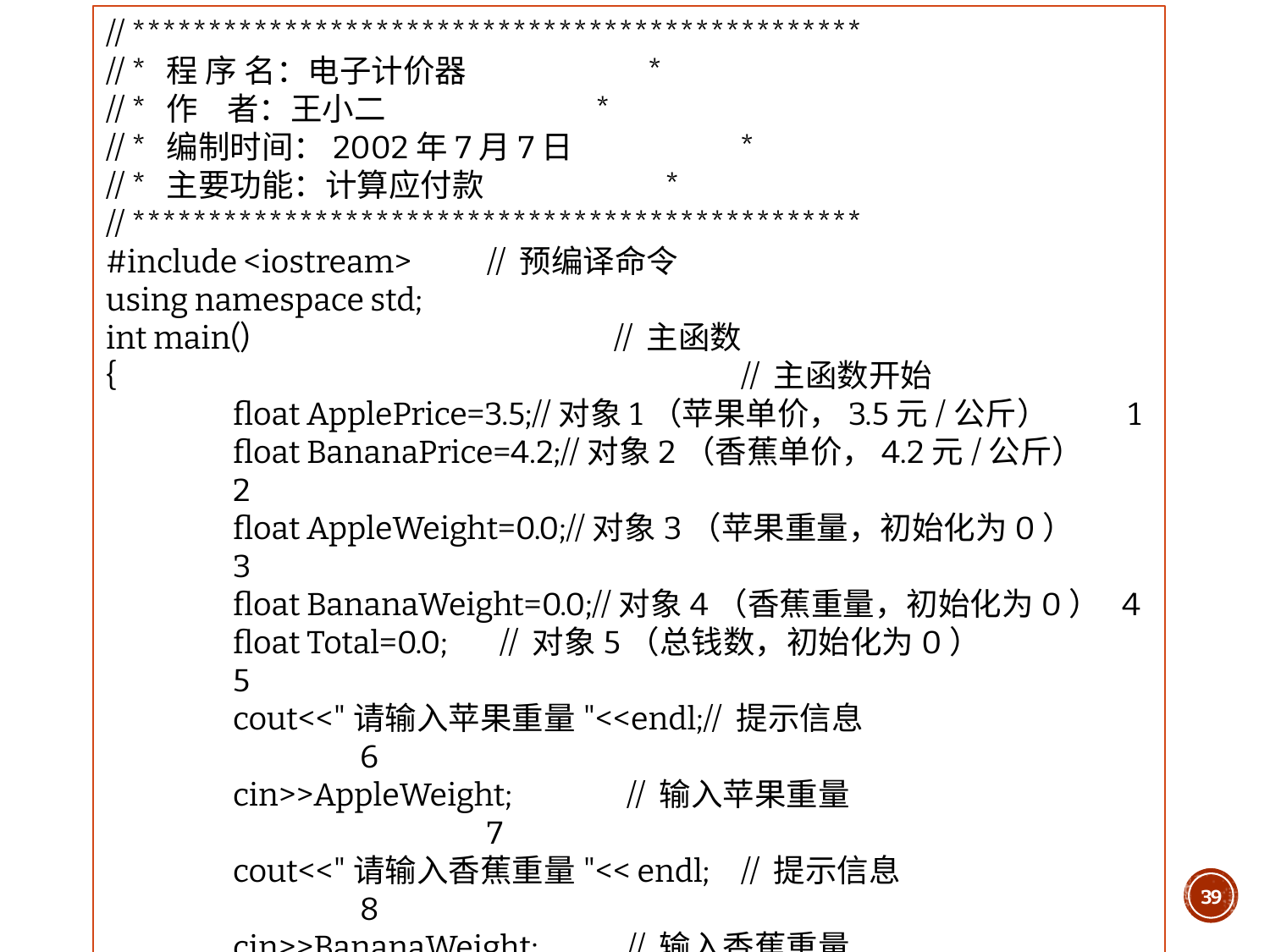

// ************************************************
// *  程 序 名：电子计价器                        *
// *  作    者：王小二                            *
// *  编制时间：2002年7月7日                      *
// *  主要功能：计算应付款                        *
// ************************************************
#include <iostream>	// 预编译命令
using namespace std;
int main()			// 主函数
{					// 主函数开始
	float ApplePrice=3.5;//对象1（苹果单价，3.5元/公斤）          1
	float BananaPrice=4.2;//对象2（香蕉单价，4.2元/公斤）		2
	float AppleWeight=0.0;//对象3（苹果重量，初始化为0）		3
	float BananaWeight=0.0;//对象4（香蕉重量，初始化为0）	4
	float Total=0.0;	  // 对象5（总钱数，初始化为0）			5
	cout<<"请输入苹果重量"<<endl;// 提示信息					6
	cin>>AppleWeight;	  // 输入苹果重量						7
	cout<<"请输入香蕉重量"<< endl;	// 提示信息				8
	cin>>BananaWeight;	  // 输入香蕉重量						9
	Total=ApplePrice*AppleWeight+BananaPrice*BananaWeight;
					  // 计算应付款
	cout<<"应付款"<<Total<<endl;  // 输出应付款
	return 0;
}			//主函数结束
39